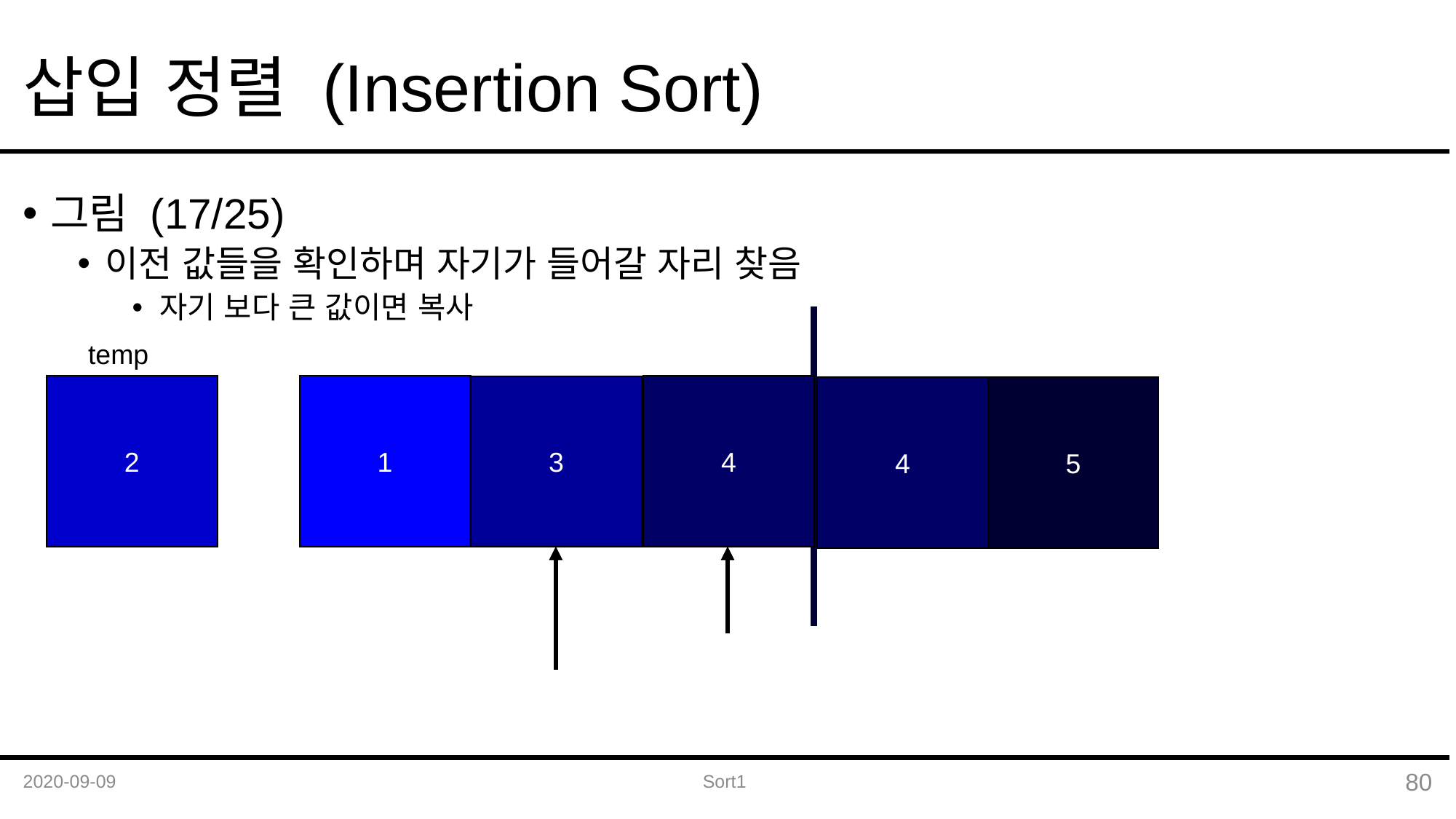

# 삽입 정렬 (Insertion Sort)
그림 (17/25)
이전 값들을 확인하며 자기가 들어갈 자리 찾음
자기 보다 큰 값이면 복사
temp
2
1
4
3
5
4
2020-09-09
Sort1
80